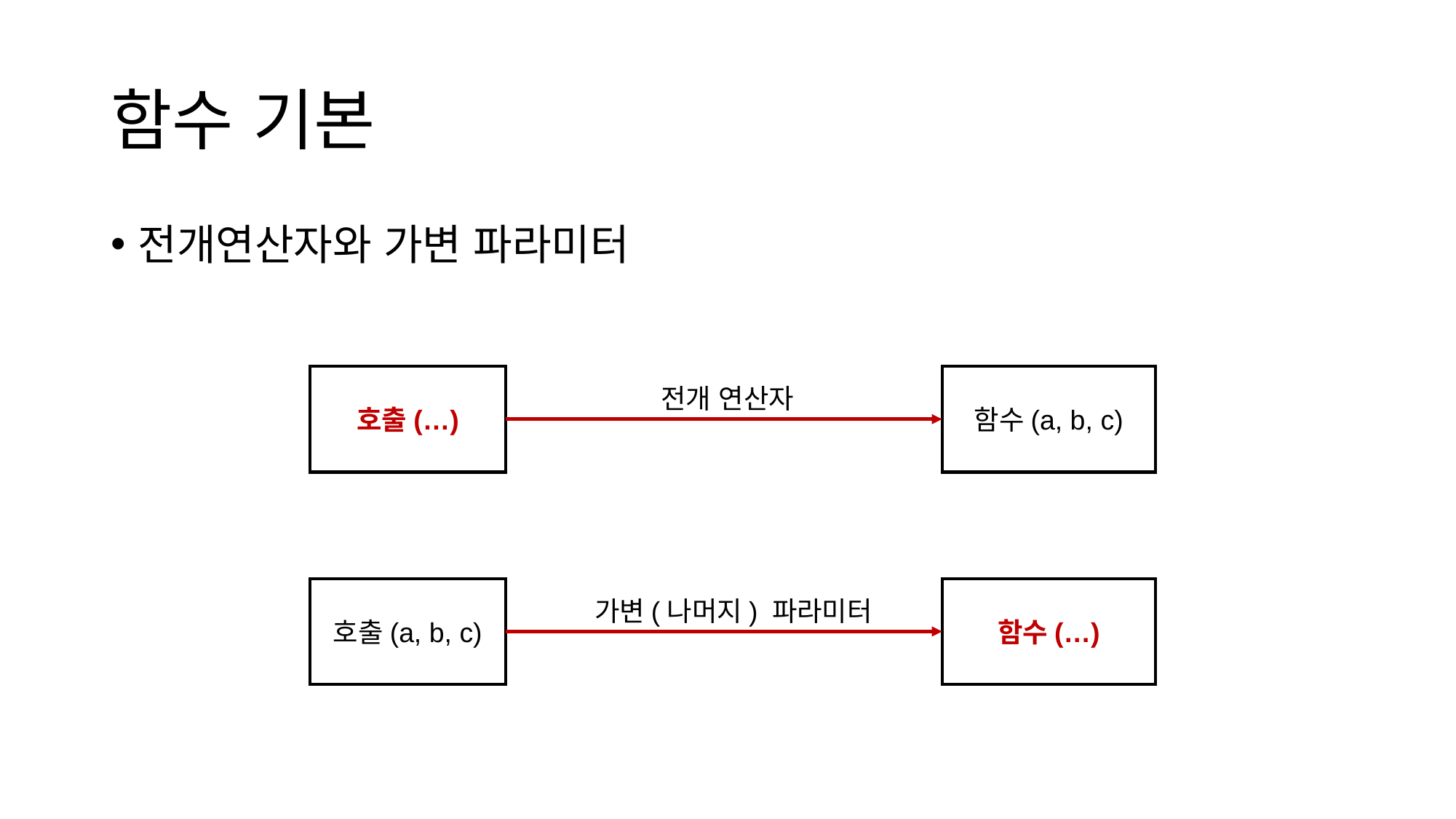

# 함수 기본
전개연산자와 가변 파라미터
호출(…)
함수(a, b, c)
전개 연산자
호출(a, b, c)
함수(…)
가변(나머지) 파라미터